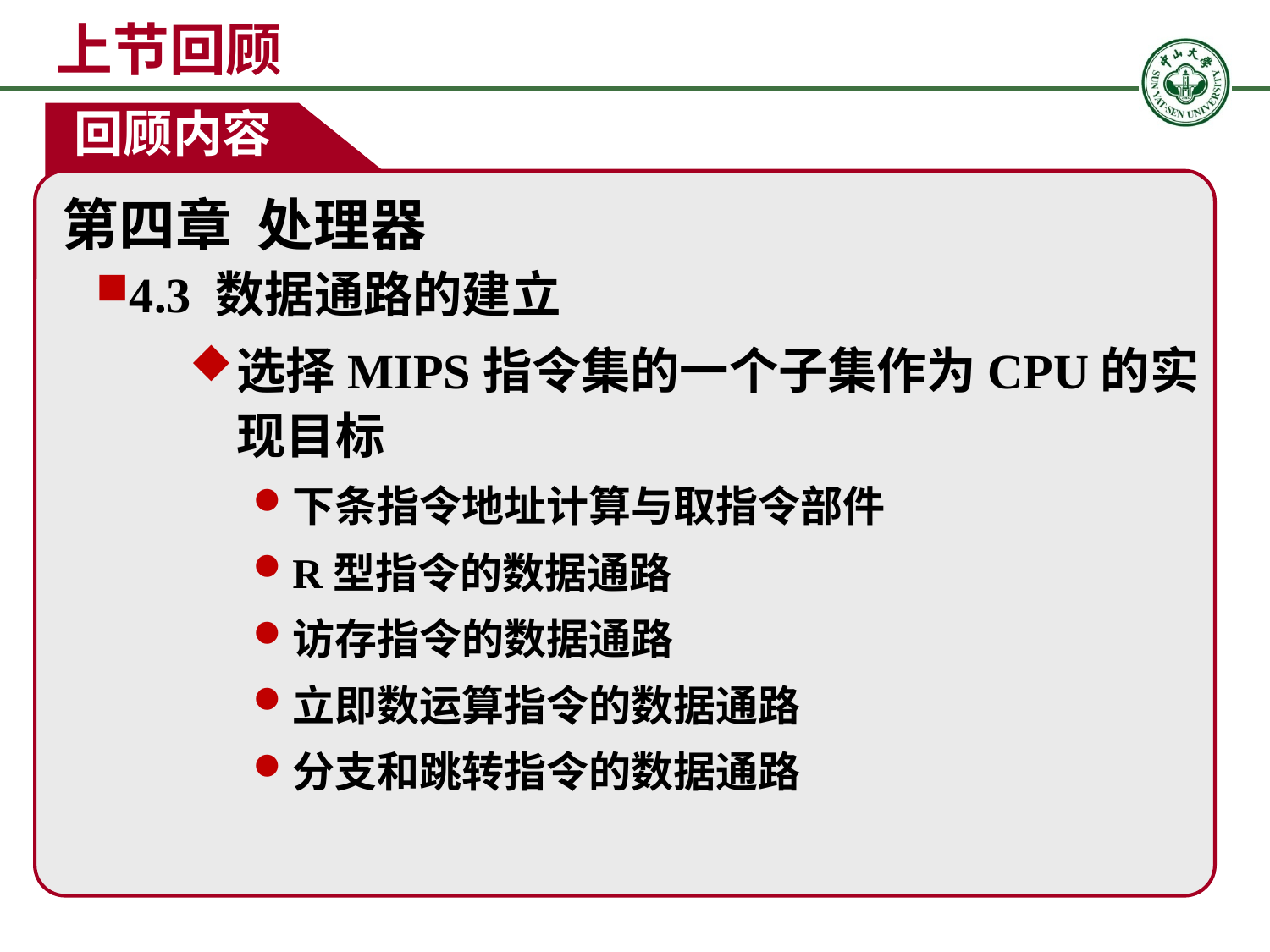

上节回顾
回顾内容

第四章  处理器
4.3 数据通路的建立
选择MIPS指令集的一个子集作为CPU的实现目标
下条指令地址计算与取指令部件
R型指令的数据通路
访存指令的数据通路
立即数运算指令的数据通路
分支和跳转指令的数据通路